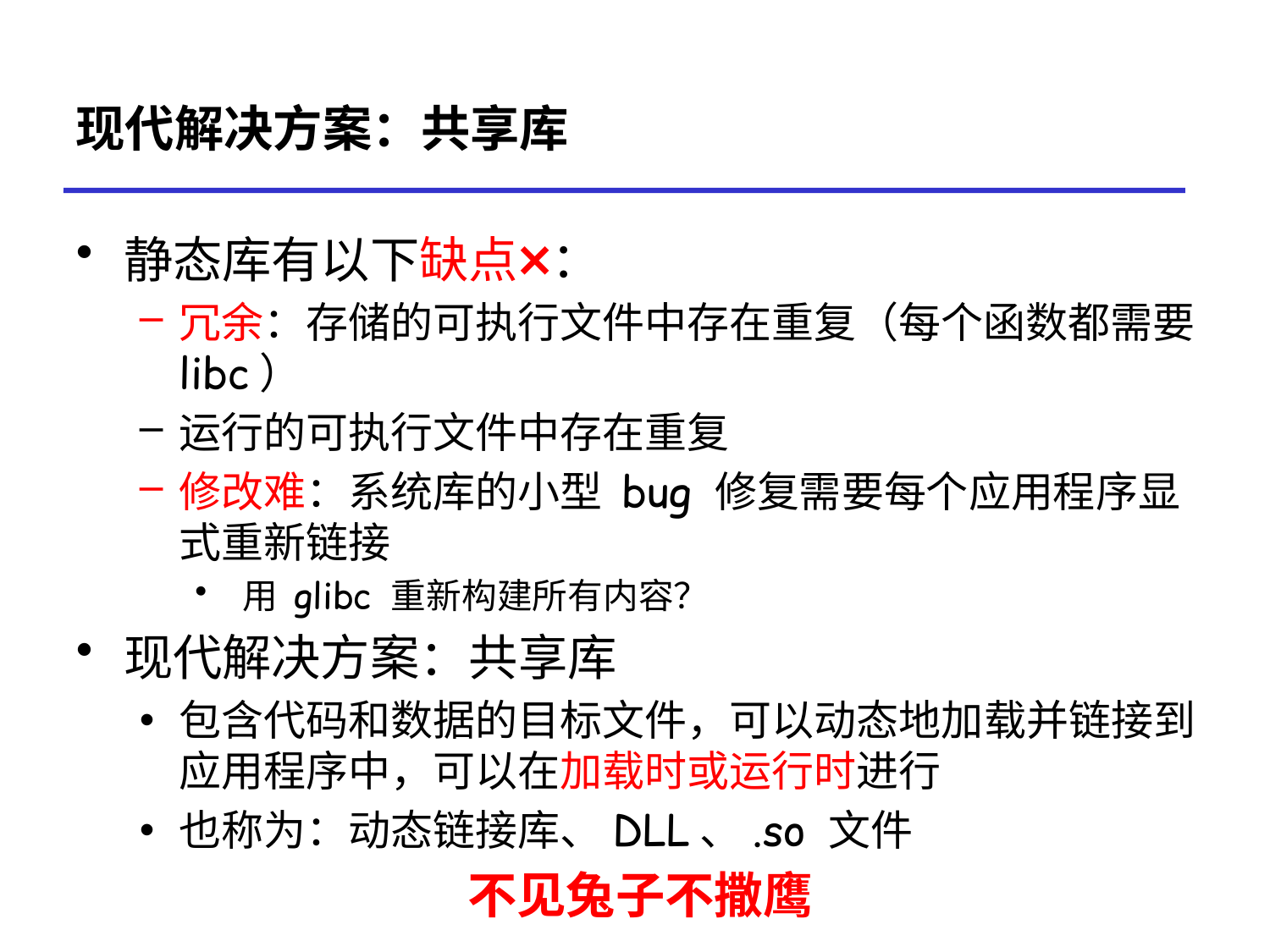

# 现代解决方案：共享库
静态库有以下缺点❌：
冗余：存储的可执行文件中存在重复（每个函数都需要 libc）
运行的可执行文件中存在重复
修改难：系统库的小型 bug 修复需要每个应用程序显式重新链接
用 glibc 重新构建所有内容？
现代解决方案：共享库
包含代码和数据的目标文件，可以动态地加载并链接到应用程序中，可以在加载时或运行时进行
也称为：动态链接库、DLL、.so 文件
不见兔子不撒鹰